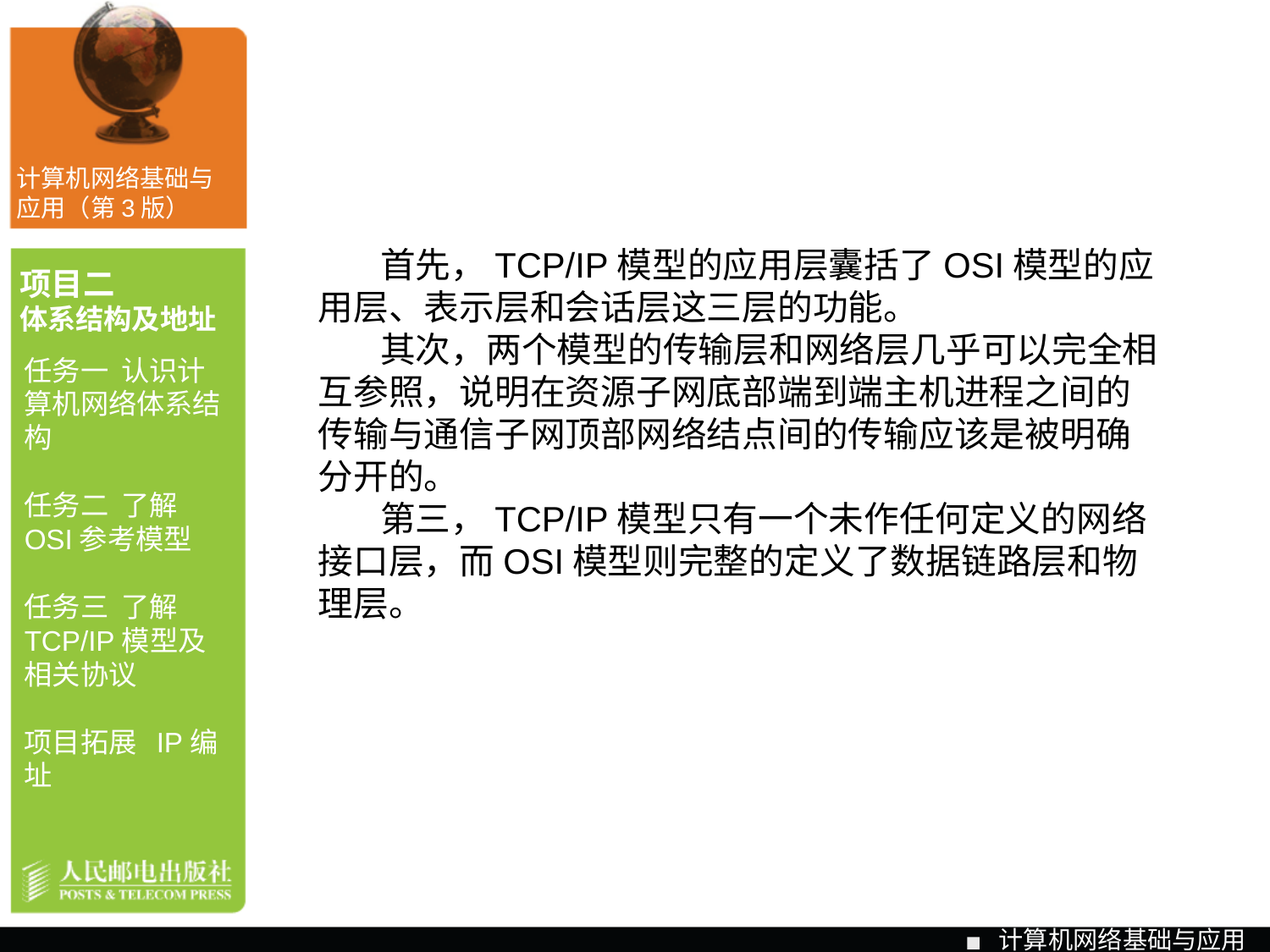

计算机网络基础与应用（第3版）
首先，TCP/IP模型的应用层囊括了OSI模型的应用层、表示层和会话层这三层的功能。
其次，两个模型的传输层和网络层几乎可以完全相互参照，说明在资源子网底部端到端主机进程之间的传输与通信子网顶部网络结点间的传输应该是被明确分开的。
第三，TCP/IP模型只有一个未作任何定义的网络接口层，而OSI模型则完整的定义了数据链路层和物理层。
项目二
体系结构及地址
任务一  认识计算机网络体系结构

任务二  了解OSI参考模型

任务三  了解TCP/IP模型及相关协议

项目拓展  IP编址

计算机网络基础与应用